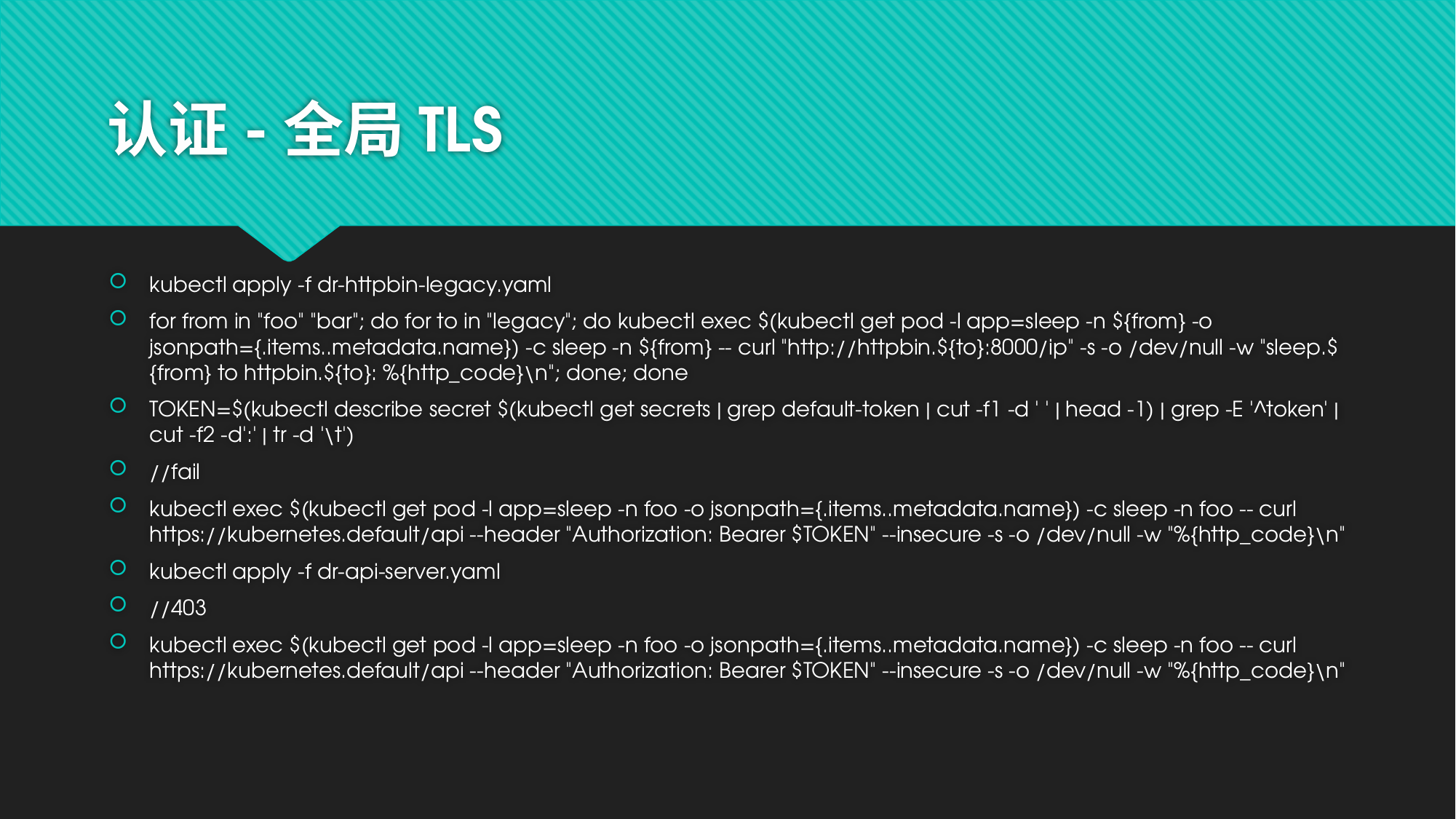

# 认证-全局TLS
kubectl apply -f dr-httpbin-legacy.yaml
for from in "foo" "bar"; do for to in "legacy"; do kubectl exec $(kubectl get pod -l app=sleep -n ${from} -o jsonpath={.items..metadata.name}) -c sleep -n ${from} -- curl "http://httpbin.${to}:8000/ip" -s -o /dev/null -w "sleep.${from} to httpbin.${to}: %{http_code}\n"; done; done
TOKEN=$(kubectl describe secret $(kubectl get secrets | grep default-token | cut -f1 -d ' ' | head -1) | grep -E '^token' | cut -f2 -d':' | tr -d '\t')
//fail
kubectl exec $(kubectl get pod -l app=sleep -n foo -o jsonpath={.items..metadata.name}) -c sleep -n foo -- curl https://kubernetes.default/api --header "Authorization: Bearer $TOKEN" --insecure -s -o /dev/null -w "%{http_code}\n"
kubectl apply -f dr-api-server.yaml
//403
kubectl exec $(kubectl get pod -l app=sleep -n foo -o jsonpath={.items..metadata.name}) -c sleep -n foo -- curl https://kubernetes.default/api --header "Authorization: Bearer $TOKEN" --insecure -s -o /dev/null -w "%{http_code}\n"